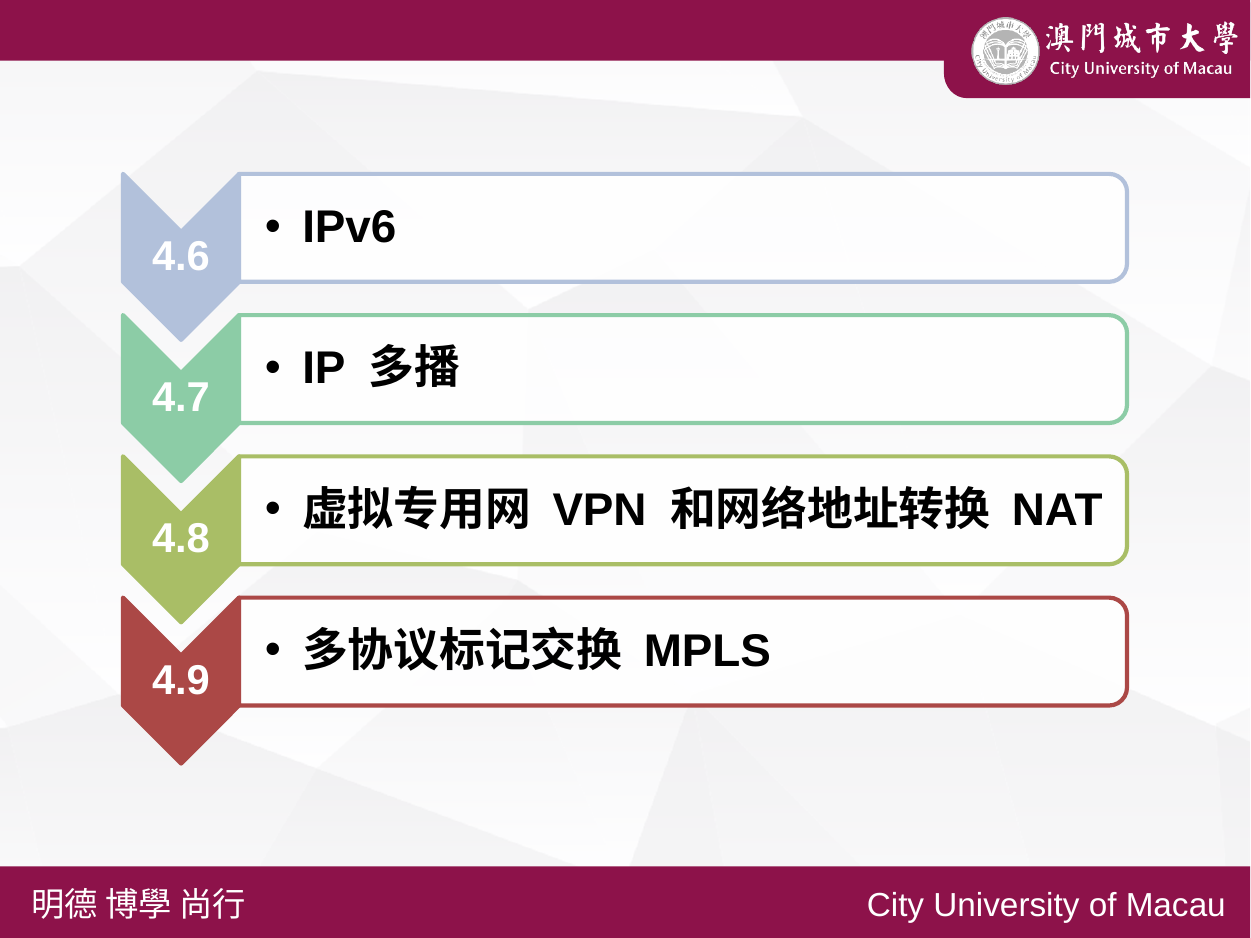

IPv6

4.6
IP 多播

4.7
虚拟专用网 VPN 和网络地址转换 NAT

4.8
多协议标记交换 MPLS

4.9